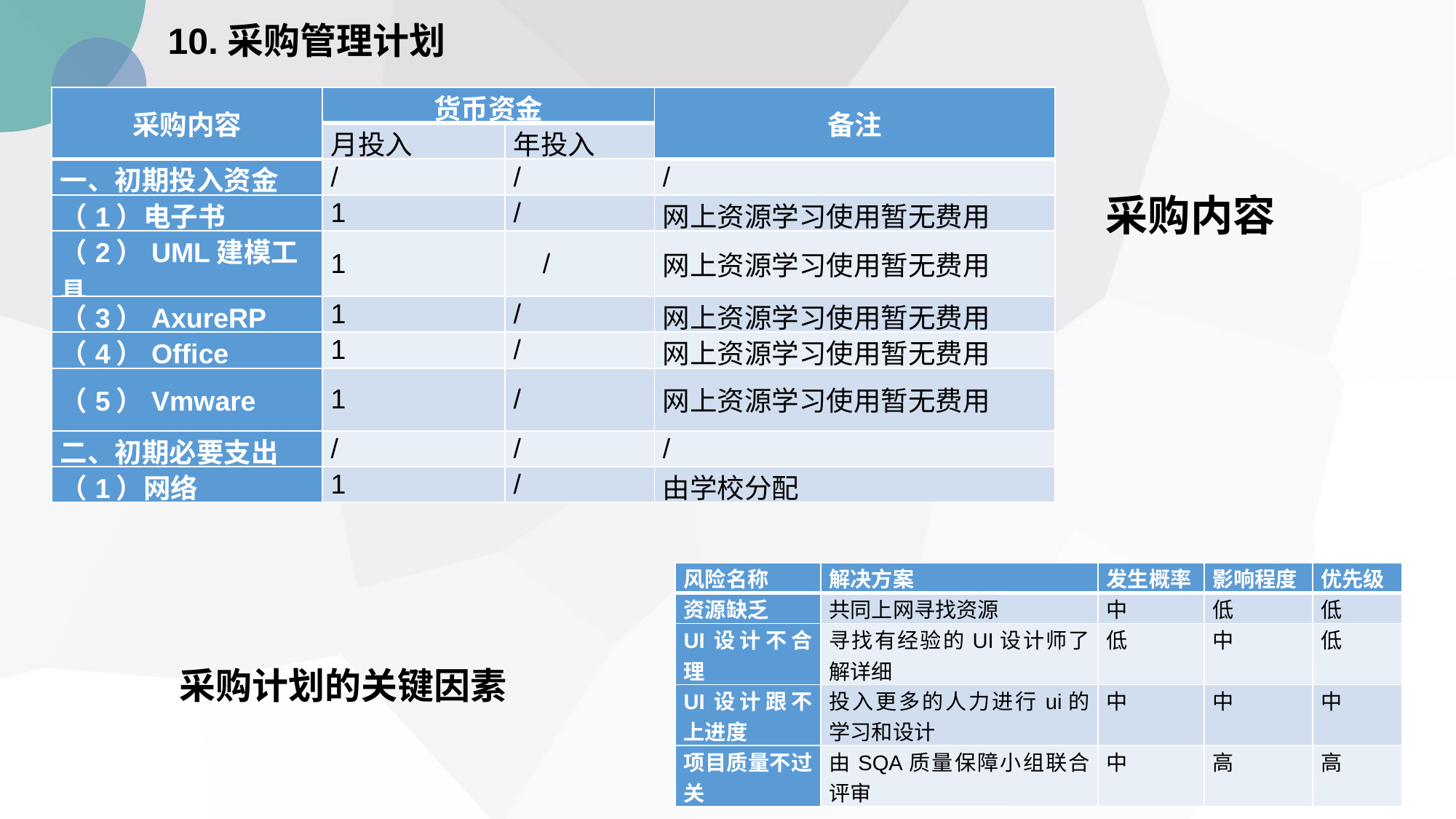

10.采购管理计划

| 采购内容 | 货币资金 |  | 备注 |
| --- | --- | --- | --- |
|  | 月投入 | 年投入 |  |
| 一、初期投入资金 | / | / | / |
| （1）电子书 | 1 | / | 网上资源学习使用暂无费用 |
| （2）UML建模工具 | 1 | / | 网上资源学习使用暂无费用 |
| （3）AxureRP | 1 | / | 网上资源学习使用暂无费用 |
| （4）Office | 1 | / | 网上资源学习使用暂无费用 |
| （5）Vmware | 1 | / | 网上资源学习使用暂无费用 |
| 二、初期必要支出 | / | / | / |
| （1）网络 | 1 | / | 由学校分配 |
采购内容
| 风险名称 | 解决方案 | 发生概率 | 影响程度 | 优先级 |
| --- | --- | --- | --- | --- |
| 资源缺乏 | 共同上网寻找资源 | 中 | 低 | 低 |
| UI设计不合理 | 寻找有经验的UI设计师了解详细 | 低 | 中 | 低 |
| UI设计跟不上进度 | 投入更多的人力进行ui的学习和设计 | 中 | 中 | 中 |
| 项目质量不过关 | 由SQA质量保障小组联合评审 | 中 | 高 | 高 |
采购计划的关键因素